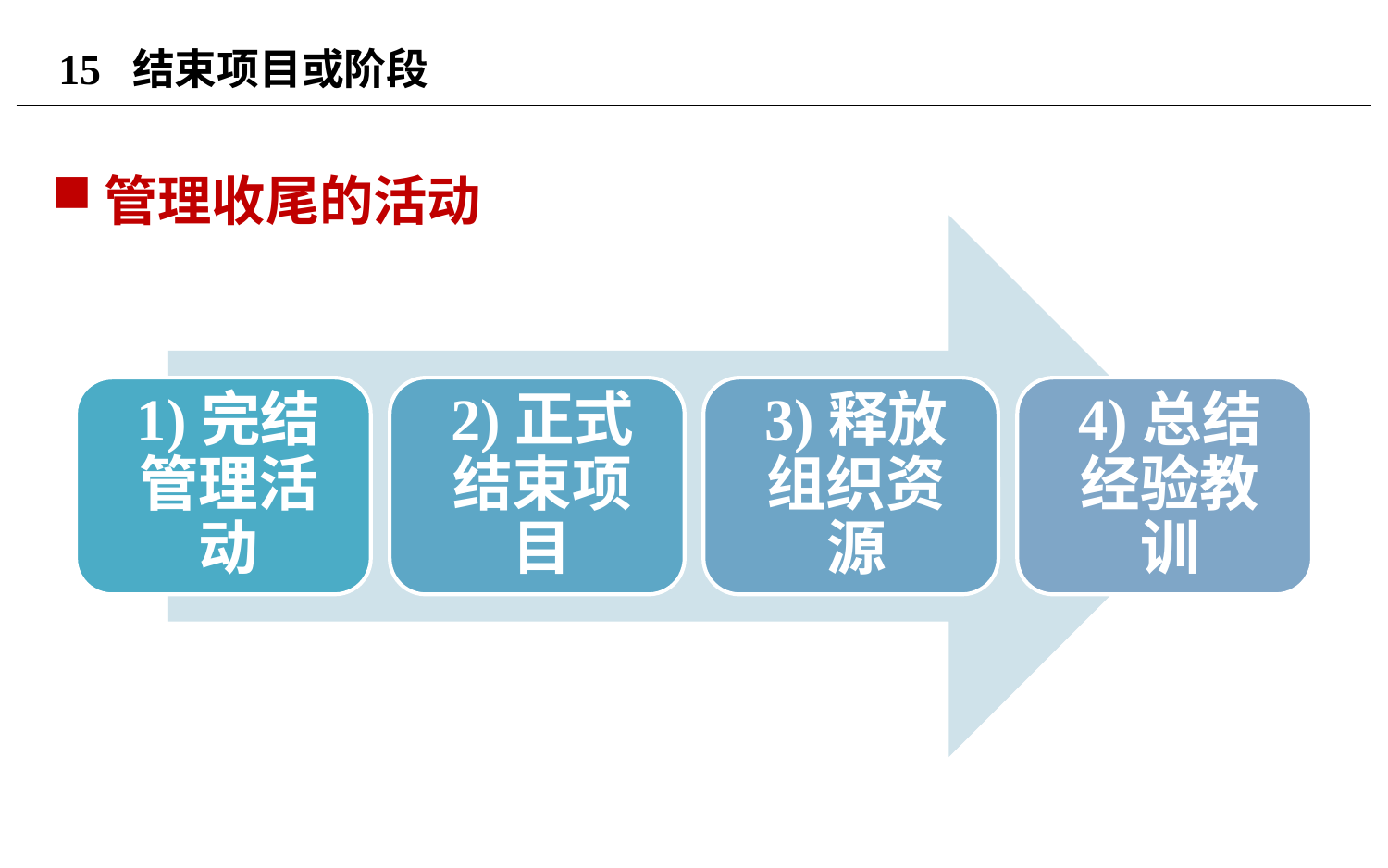

# 15  结束项目或阶段
管理收尾的活动
1)完结管理活动
2)正式结束项目
3)释放组织资源
4)总结经验教训